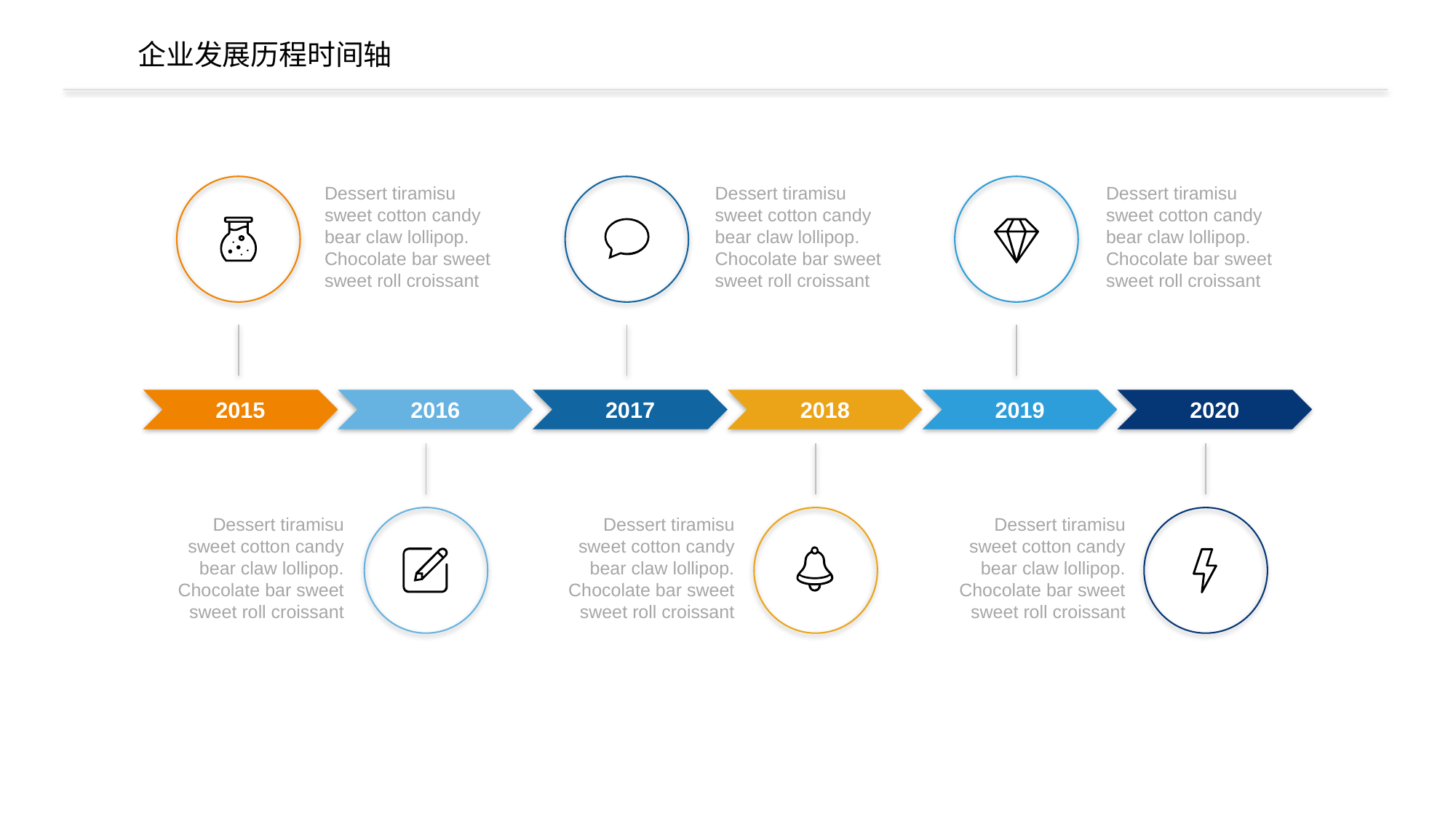

企业发展历程时间轴

Dessert tiramisu sweet cotton candy bear claw lollipop. Chocolate bar sweet sweet roll croissant
Dessert tiramisu sweet cotton candy bear claw lollipop. Chocolate bar sweet sweet roll croissant
Dessert tiramisu sweet cotton candy bear claw lollipop. Chocolate bar sweet sweet roll croissant
2015
2016
2017
2018
2019
2020

Dessert tiramisu sweet cotton candy bear claw lollipop. Chocolate bar sweet sweet roll croissant
Dessert tiramisu sweet cotton candy bear claw lollipop. Chocolate bar sweet sweet roll croissant
Dessert tiramisu sweet cotton candy bear claw lollipop. Chocolate bar sweet sweet roll croissant